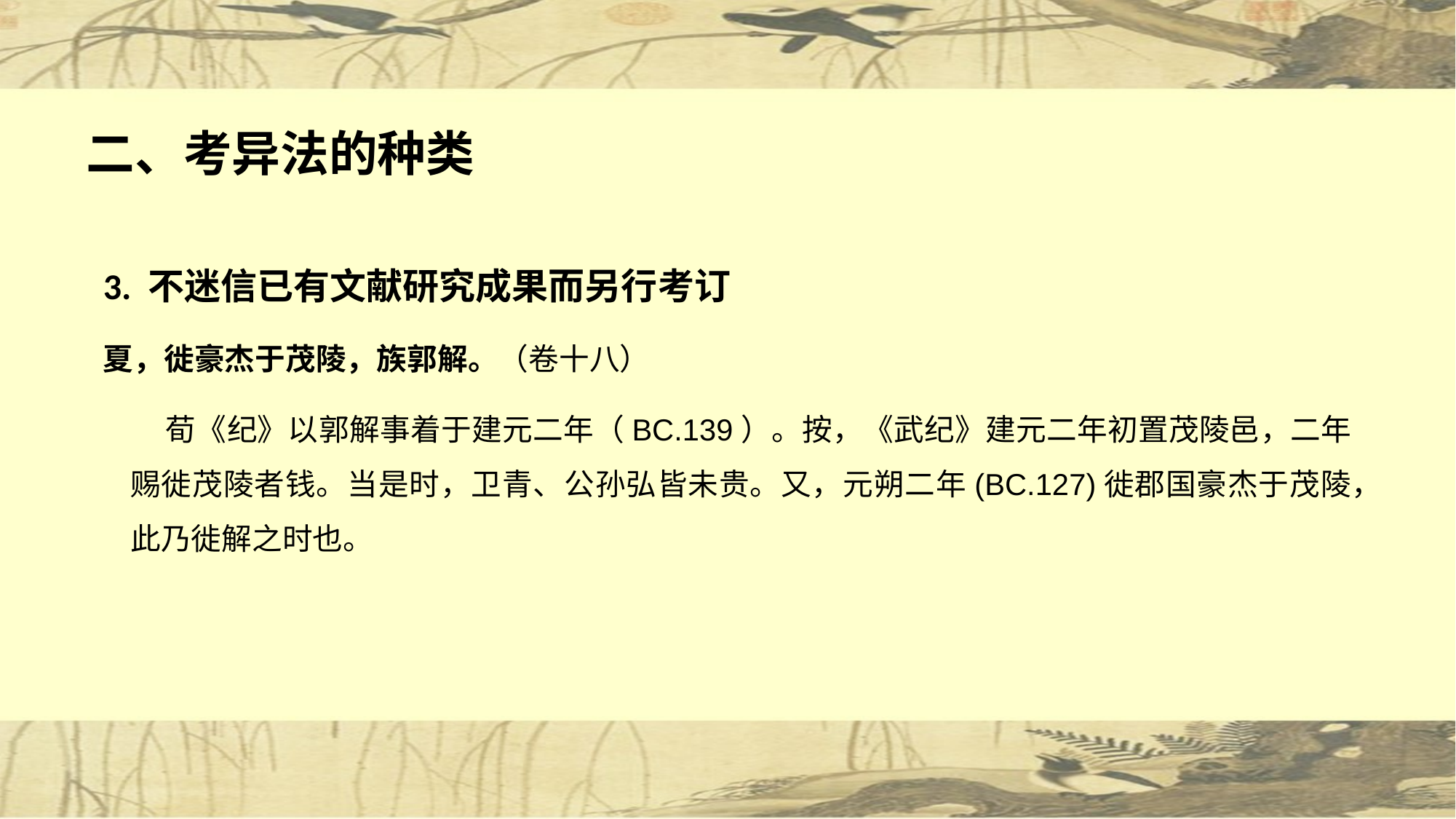

#
二、考异法的种类
3. 不迷信已有文献研究成果而另行考订
夏，徙豪杰于茂陵，族郭解。（卷十八）
    荀《纪》以郭解事着于建元二年（BC.139）。按，《武纪》建元二年初置茂陵邑，二年赐徙茂陵者钱。当是时，卫青、公孙弘皆未贵。又，元朔二年(BC.127)徙郡国豪杰于茂陵，此乃徙解之时也。